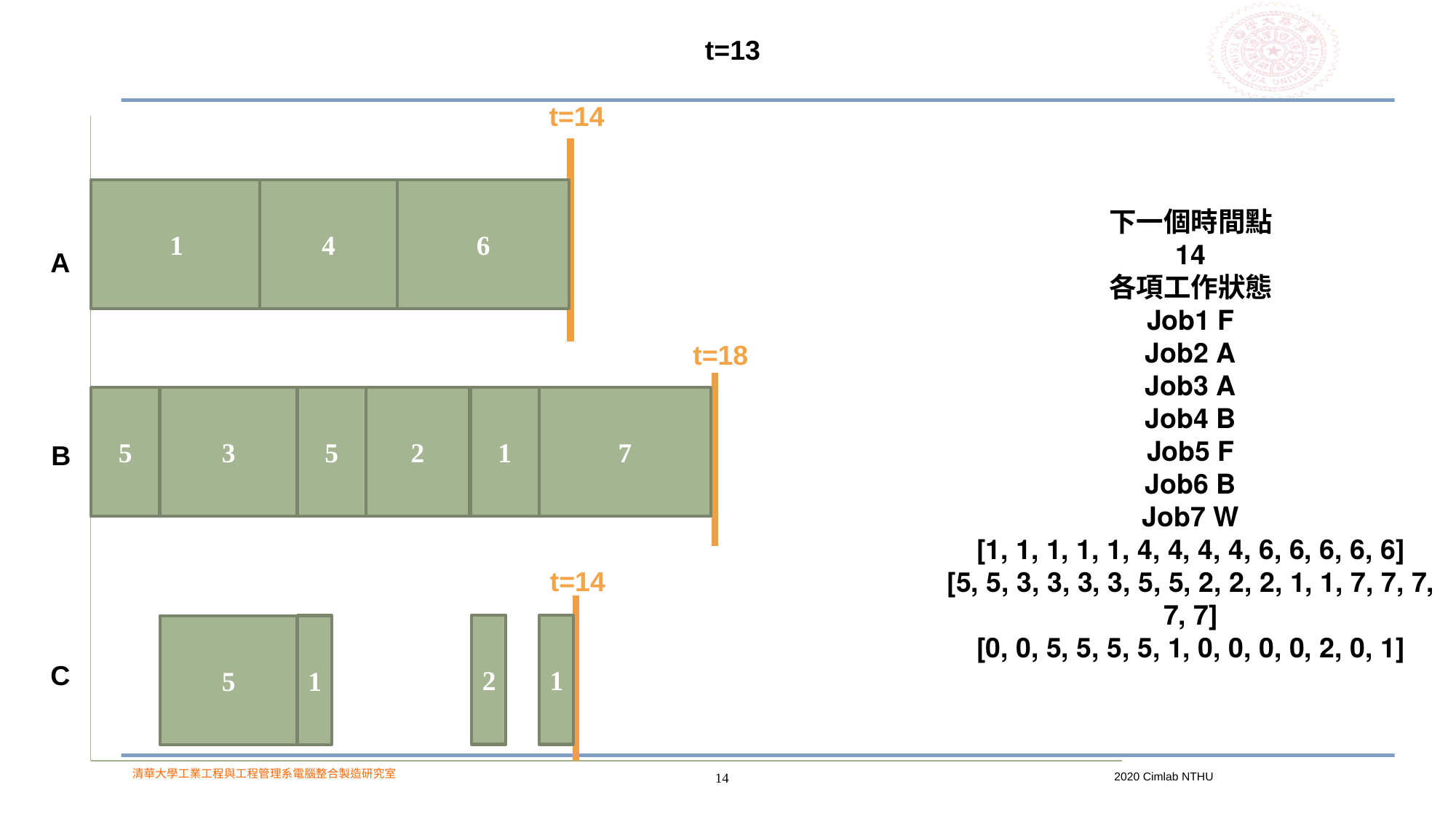

t=13
t=14
1
4
6
# 下一個時間點 14 各項工作狀態 Job1 F Job2 A Job3 A Job4 B Job5 F Job6 B Job7 W [1, 1, 1, 1, 1, 4, 4, 4, 4, 6, 6, 6, 6, 6] [5, 5, 3, 3, 3, 3, 5, 5, 2, 2, 2, 1, 1, 7, 7, 7, 7, 7] [0, 0, 5, 5, 5, 5, 1, 0, 0, 0, 0, 2, 0, 1]
A
t=18
1
7
2
5
5
3
B
t=14
2
1
1
5
C